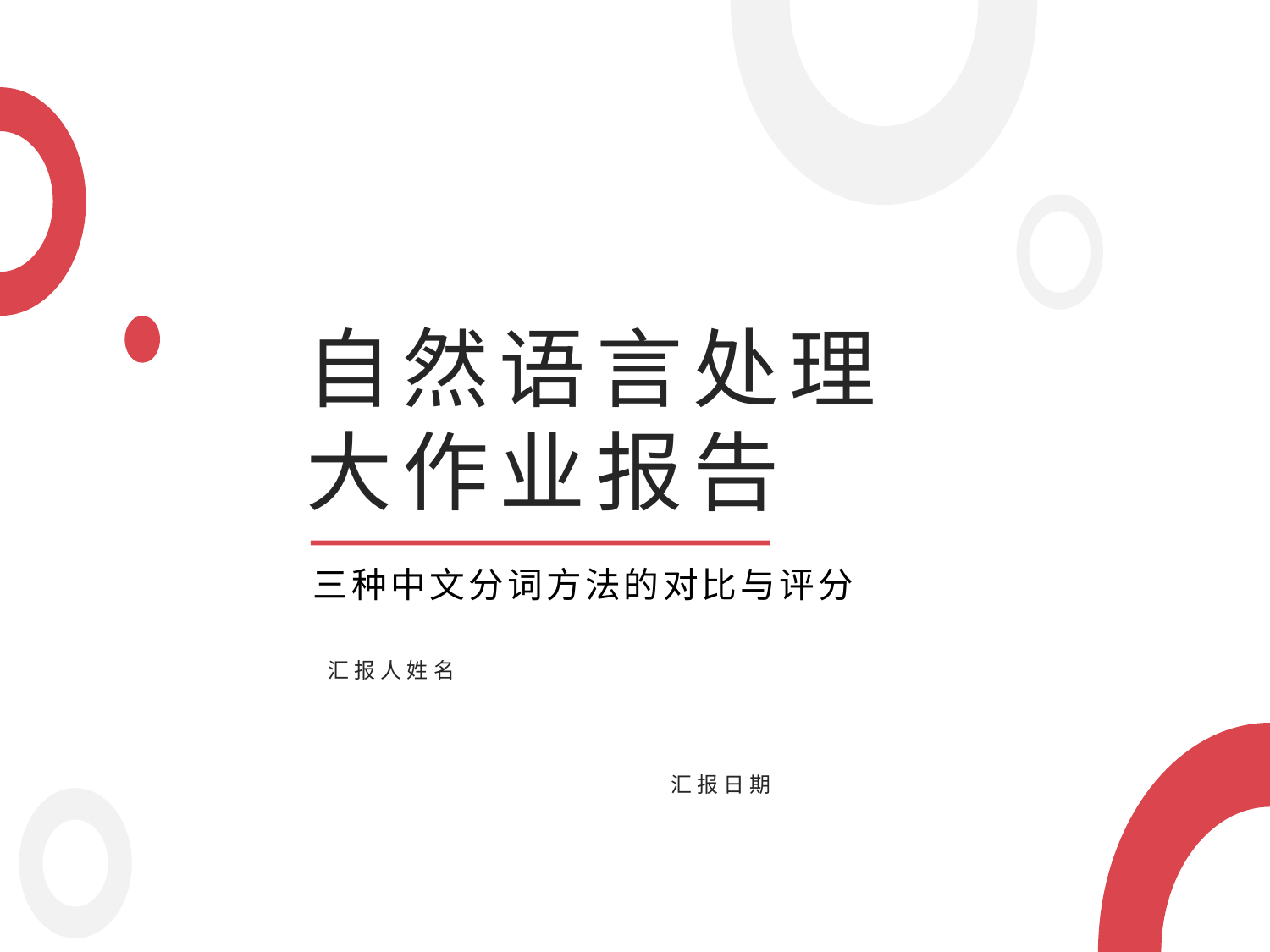

# 自然语言处理大作业报告
三种中文分词方法的对比与评分
汇报人姓名
汇报日期